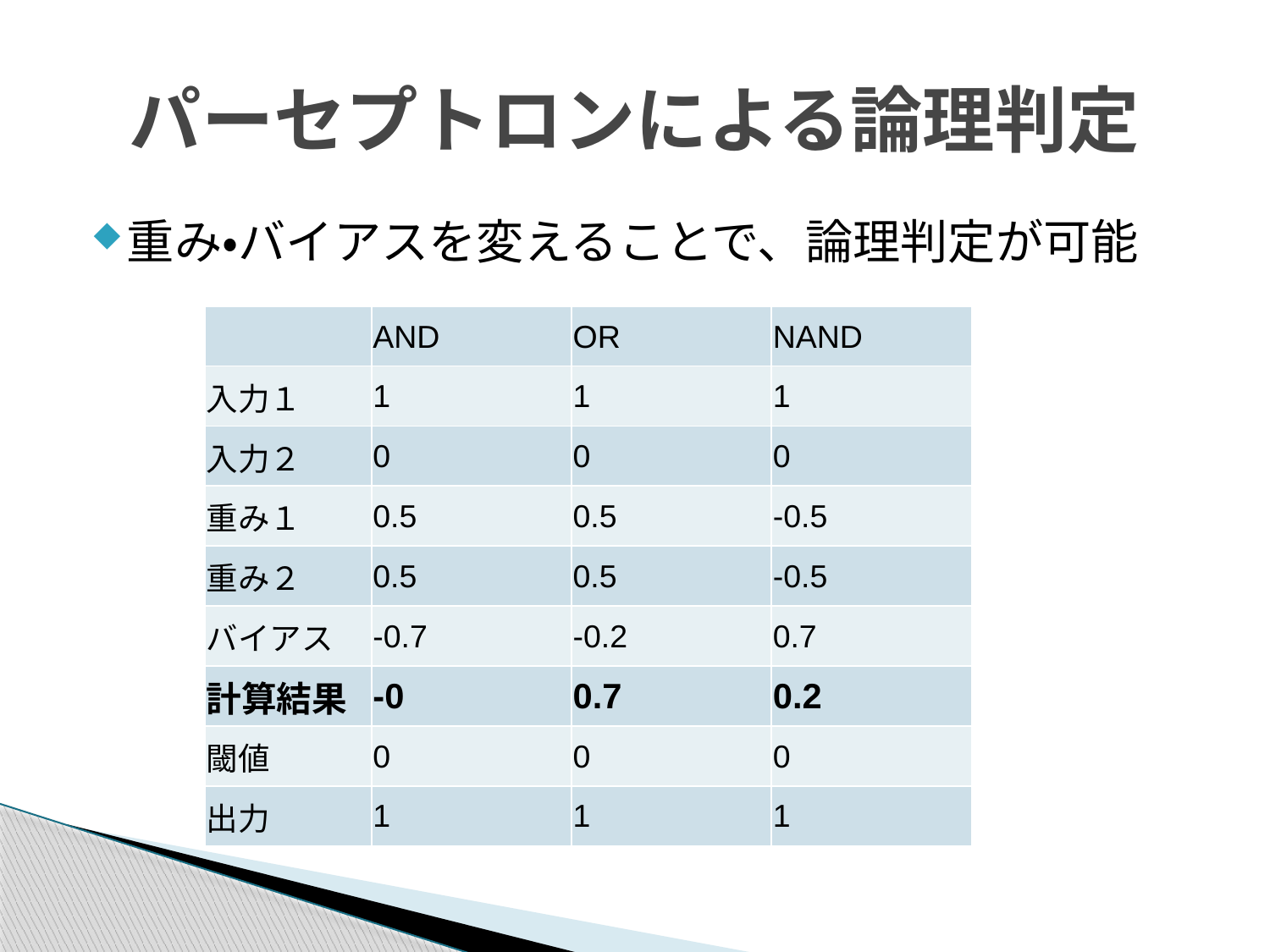

# パーセプトロンによる論理判定
重み・バイアスを変えることで、論理判定が可能
|  | AND | OR | NAND |
| --- | --- | --- | --- |
| 入力１ | 1 | 1 | 1 |
| 入力２ | 0 | 0 | 0 |
| 重み１ | 0.5 | 0.5 | -0.5 |
| 重み２ | 0.5 | 0.5 | -0.5 |
| バイアス | -0.7 | -0.2 | 0.7 |
| 計算結果 | -0 | 0.7 | 0.2 |
| 閾値 | 0 | 0 | 0 |
| 出力 | 1 | 1 | 1 |